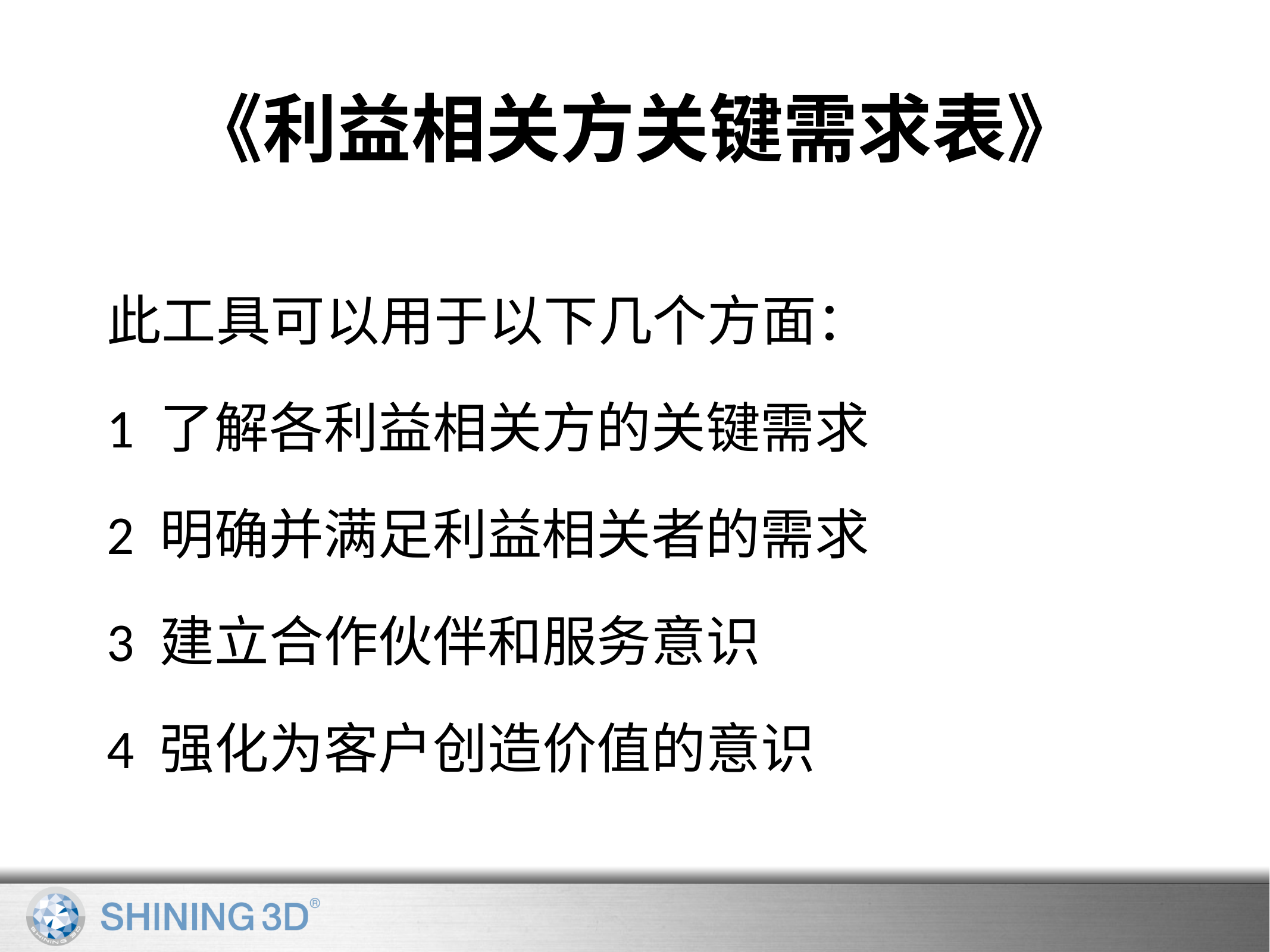

# 《利益相关方关键需求表》
此工具可以用于以下几个方面：
1 了解各利益相关方的关键需求
2 明确并满足利益相关者的需求
3 建立合作伙伴和服务意识
4 强化为客户创造价值的意识